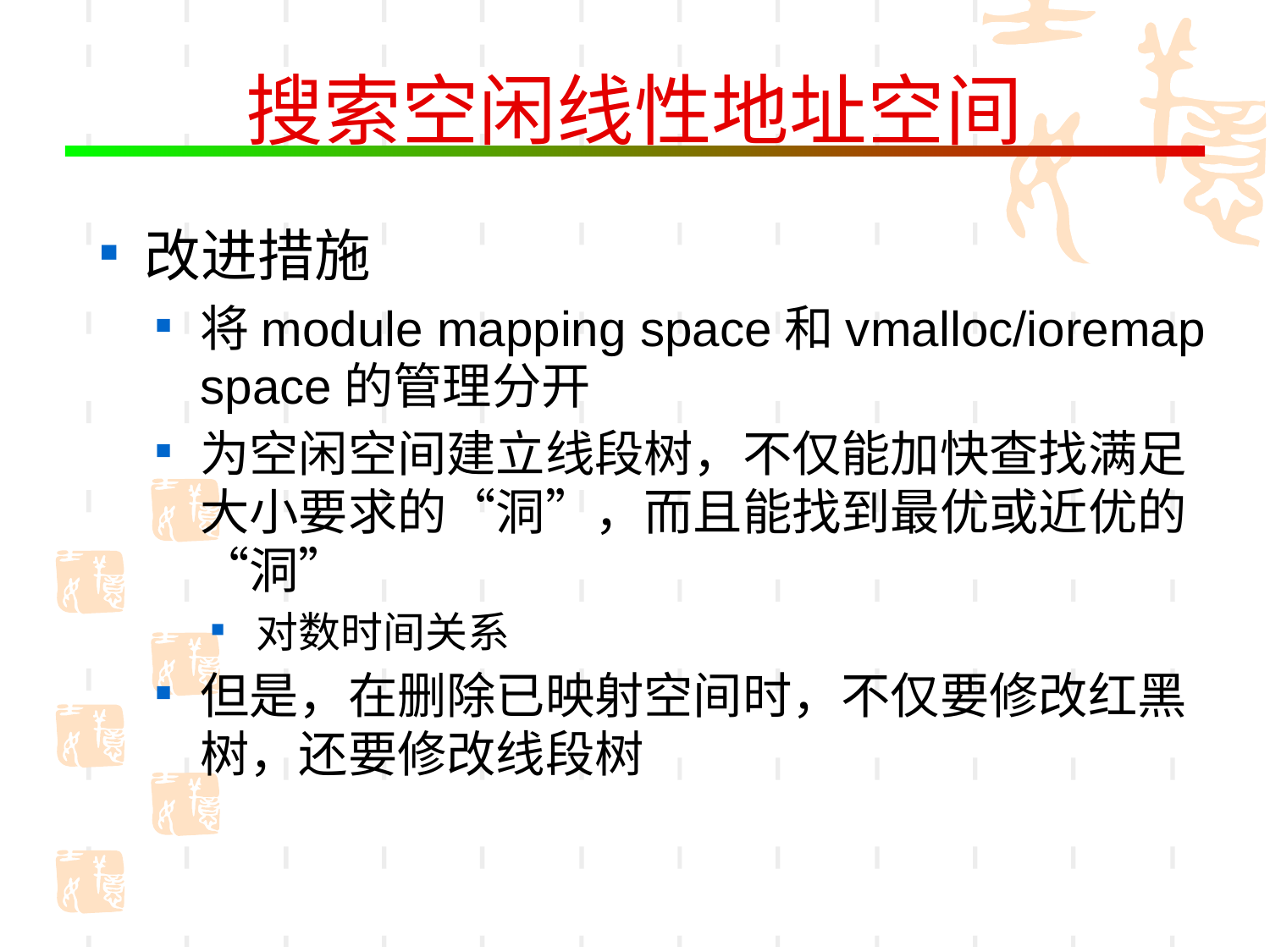

# 搜索空闲线性地址空间
改进措施
将module mapping space和vmalloc/ioremap space的管理分开
为空闲空间建立线段树，不仅能加快查找满足大小要求的“洞”，而且能找到最优或近优的“洞”
对数时间关系
但是，在删除已映射空间时，不仅要修改红黑树，还要修改线段树